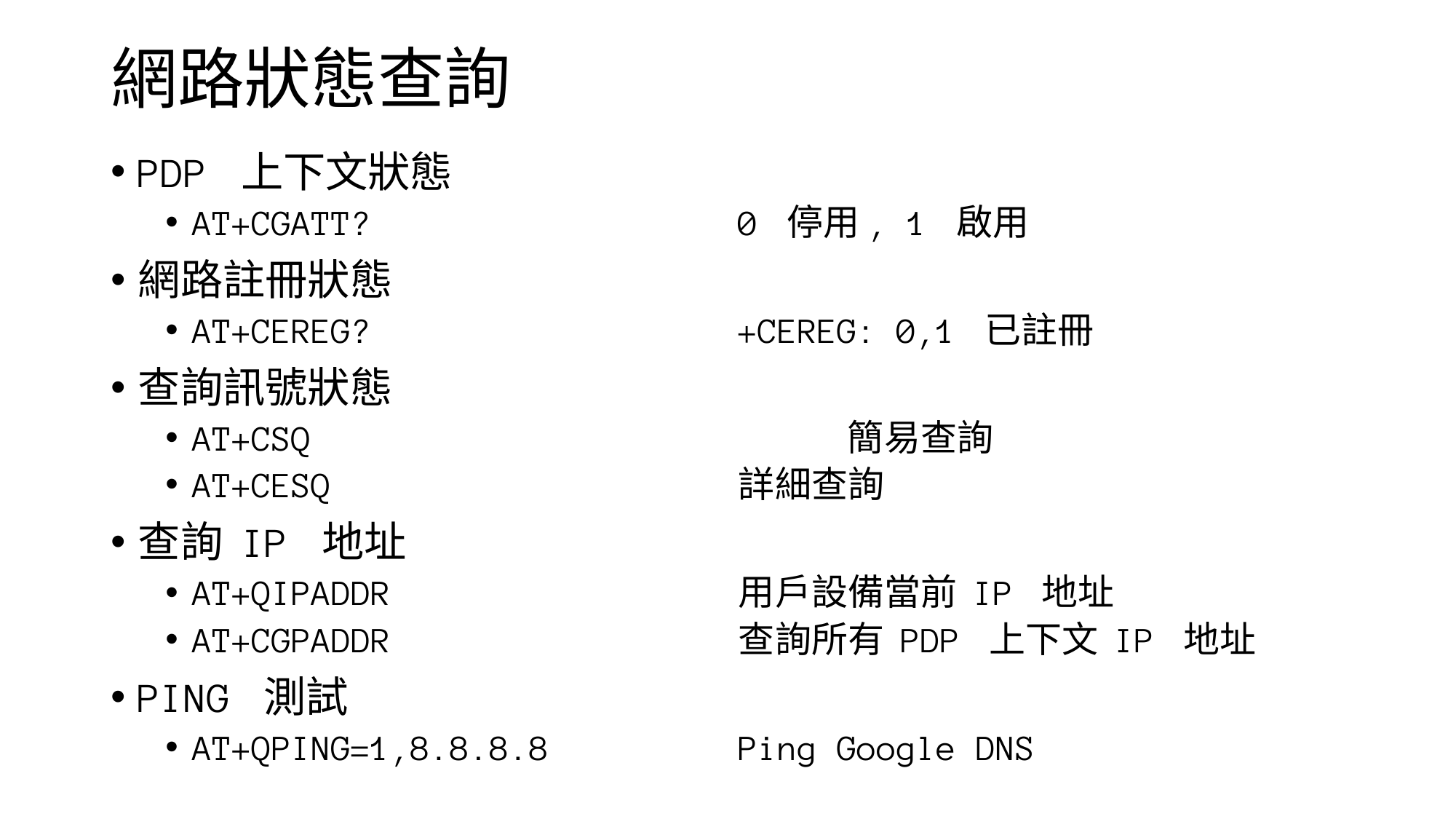

# 網路狀態查詢
PDP 上下文狀態
AT+CGATT?				0 停用, 1 啟用
網路註冊狀態
AT+CEREG?				+CEREG: 0,1 已註冊
查詢訊號狀態
AT+CSQ					簡易查詢
AT+CESQ				詳細查詢
查詢 IP 地址
AT+QIPADDR				用戶設備當前 IP 地址
AT+CGPADDR				查詢所有 PDP 上下文 IP 地址
PING 測試
AT+QPING=1,8.8.8.8		Ping Google DNS